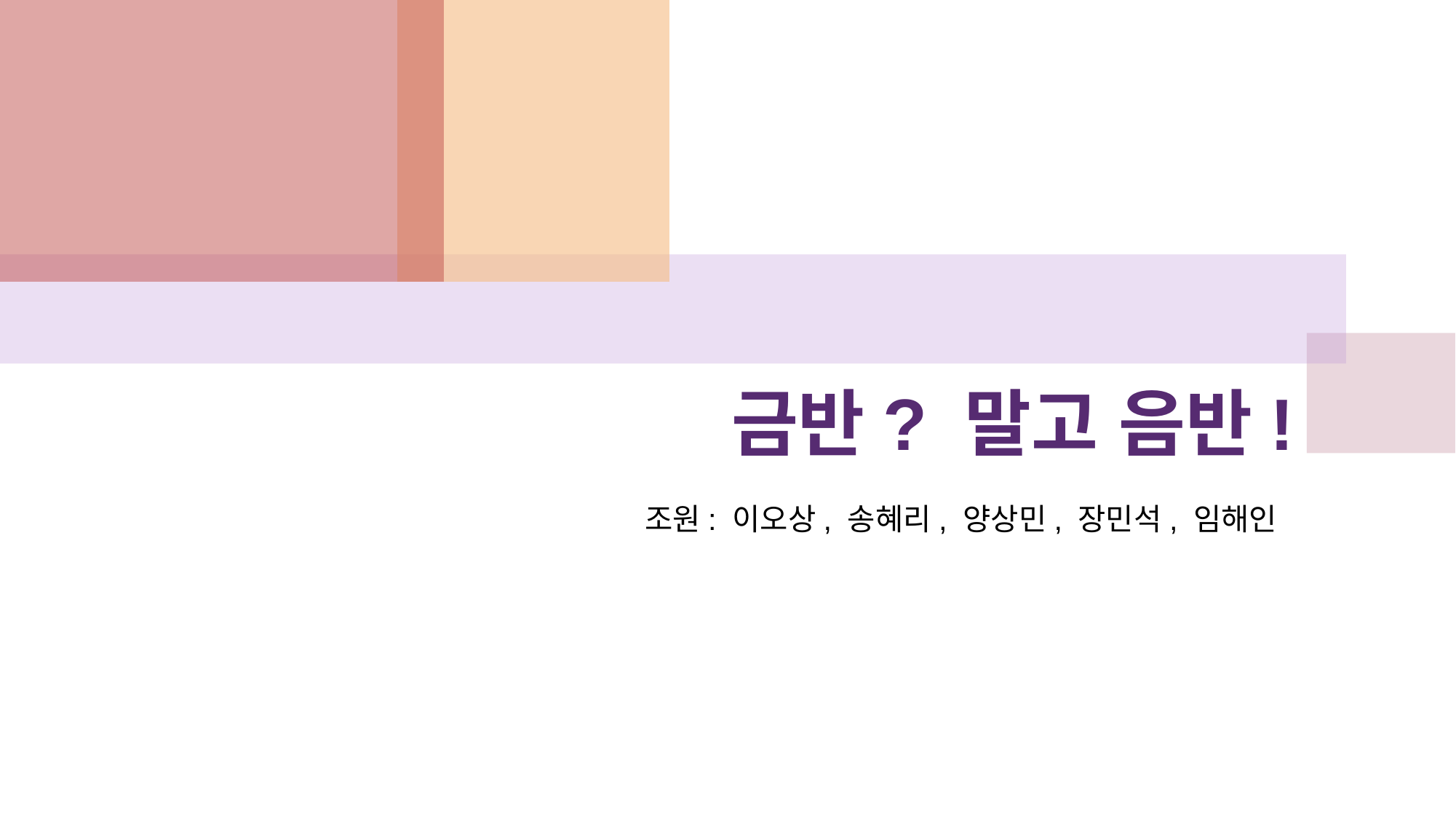

# 금반? 말고 음반!
조원: 이오상, 송혜리, 양상민, 장민석, 임해인